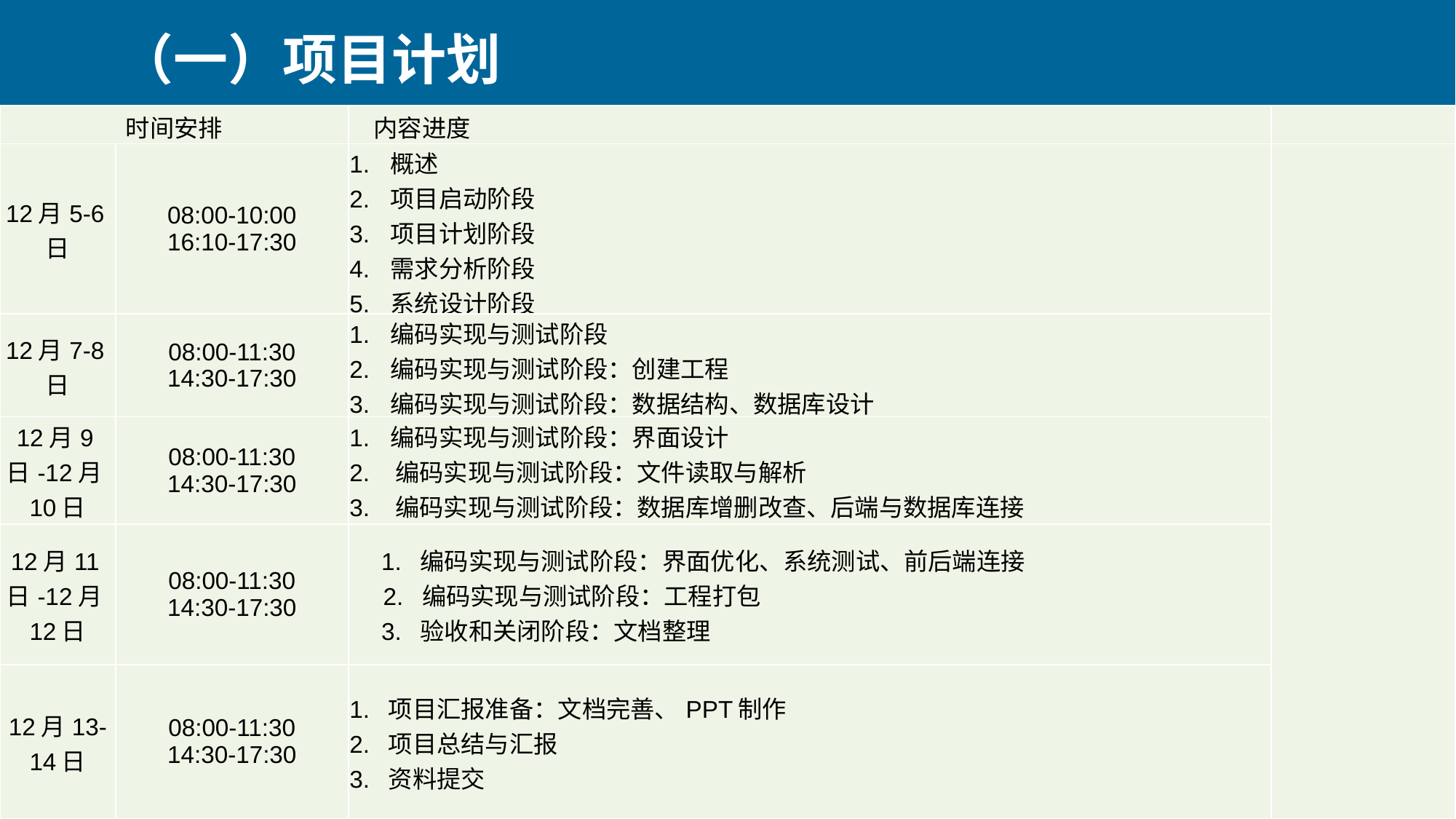

（一）项目计划
| 时间安排 |  | 内容进度 |  |
| --- | --- | --- | --- |
| 12月5-6日 | 08:00-10:00 16:10-17:30 | 概述 项目启动阶段 项目计划阶段 需求分析阶段 系统设计阶段 |  |
| 12月7-8日 | 08:00-11:30 14:30-17:30 | 编码实现与测试阶段 编码实现与测试阶段：创建工程 编码实现与测试阶段：数据结构、数据库设计 |  |
| 12月9日-12月10日 | 08:00-11:30 14:30-17:30 | 编码实现与测试阶段：界面设计 2. 编码实现与测试阶段：文件读取与解析 3. 编码实现与测试阶段：数据库增删改查、后端与数据库连接 |  |
| 12月11日-12月12日 | 08:00-11:30 14:30-17:30 | 1. 编码实现与测试阶段：界面优化、系统测试、前后端连接 2. 编码实现与测试阶段：工程打包 3. 验收和关闭阶段：文档整理 |  |
| 12月13-14日 | 08:00-11:30 14:30-17:30 | 1. 项目汇报准备：文档完善、PPT制作 2. 项目总结与汇报 3. 资料提交 |  |